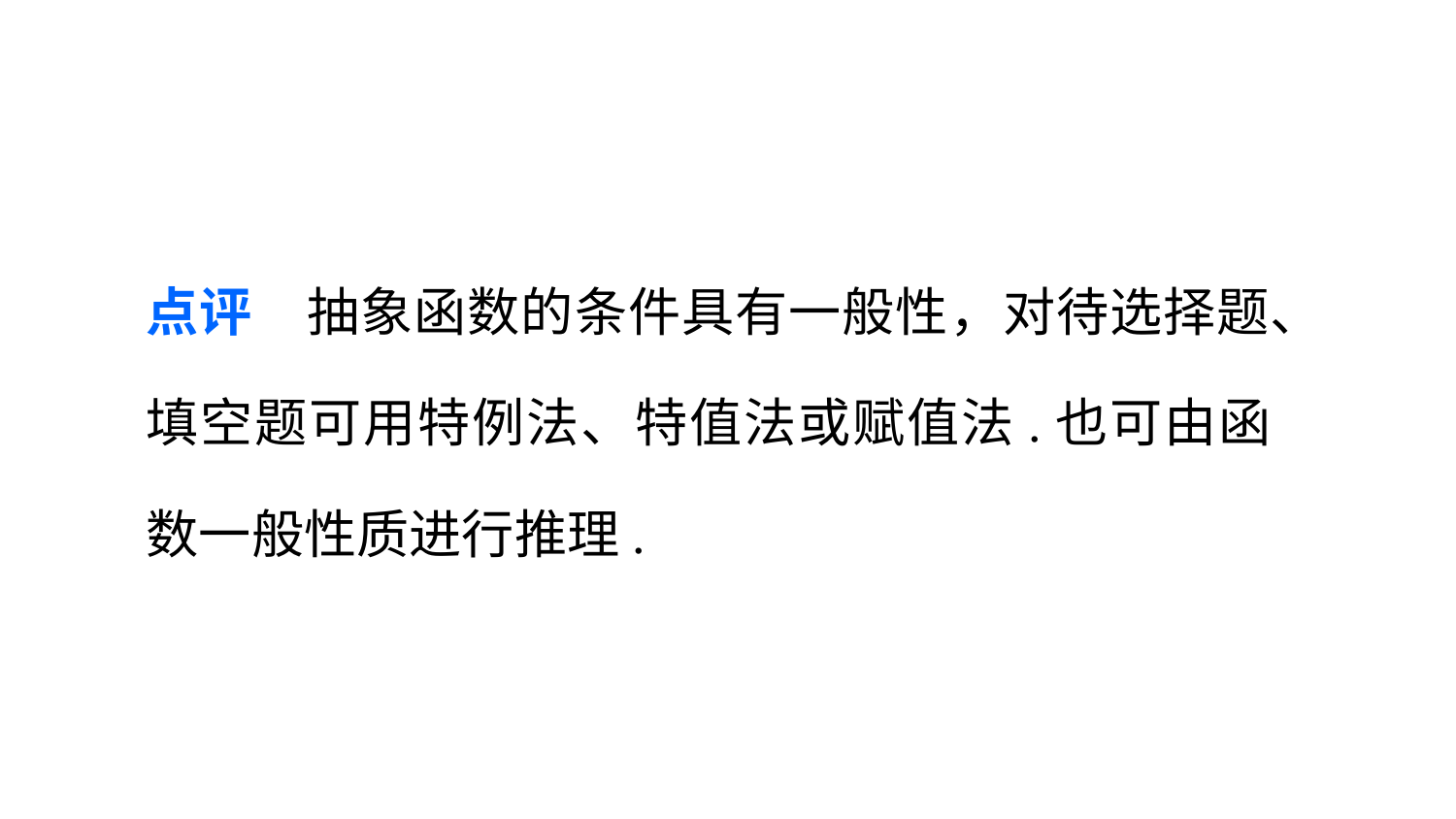

点评　抽象函数的条件具有一般性，对待选择题、填空题可用特例法、特值法或赋值法.也可由函数一般性质进行推理.